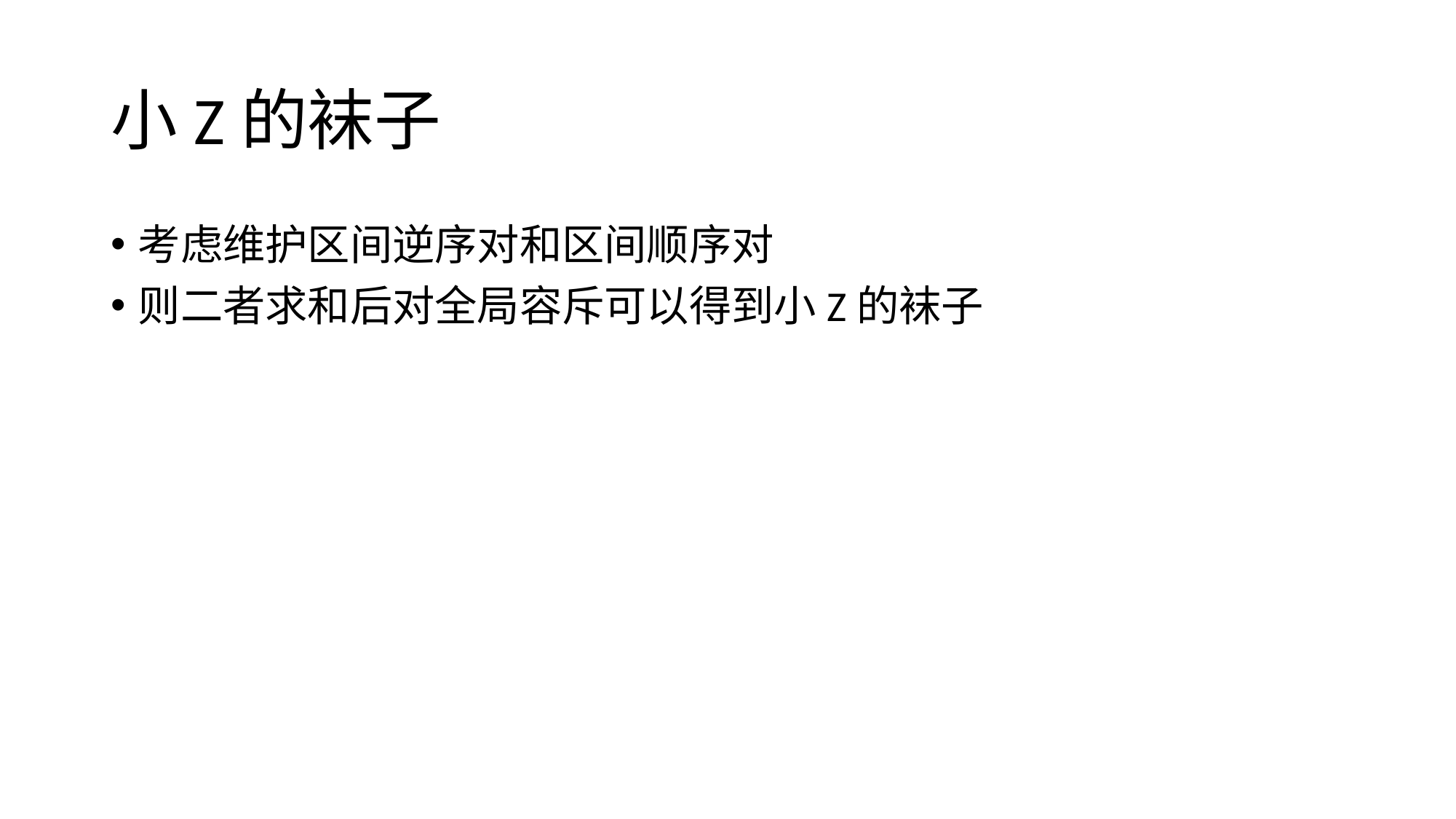

# 小Z的袜子
考虑维护区间逆序对和区间顺序对
则二者求和后对全局容斥可以得到小Z的袜子